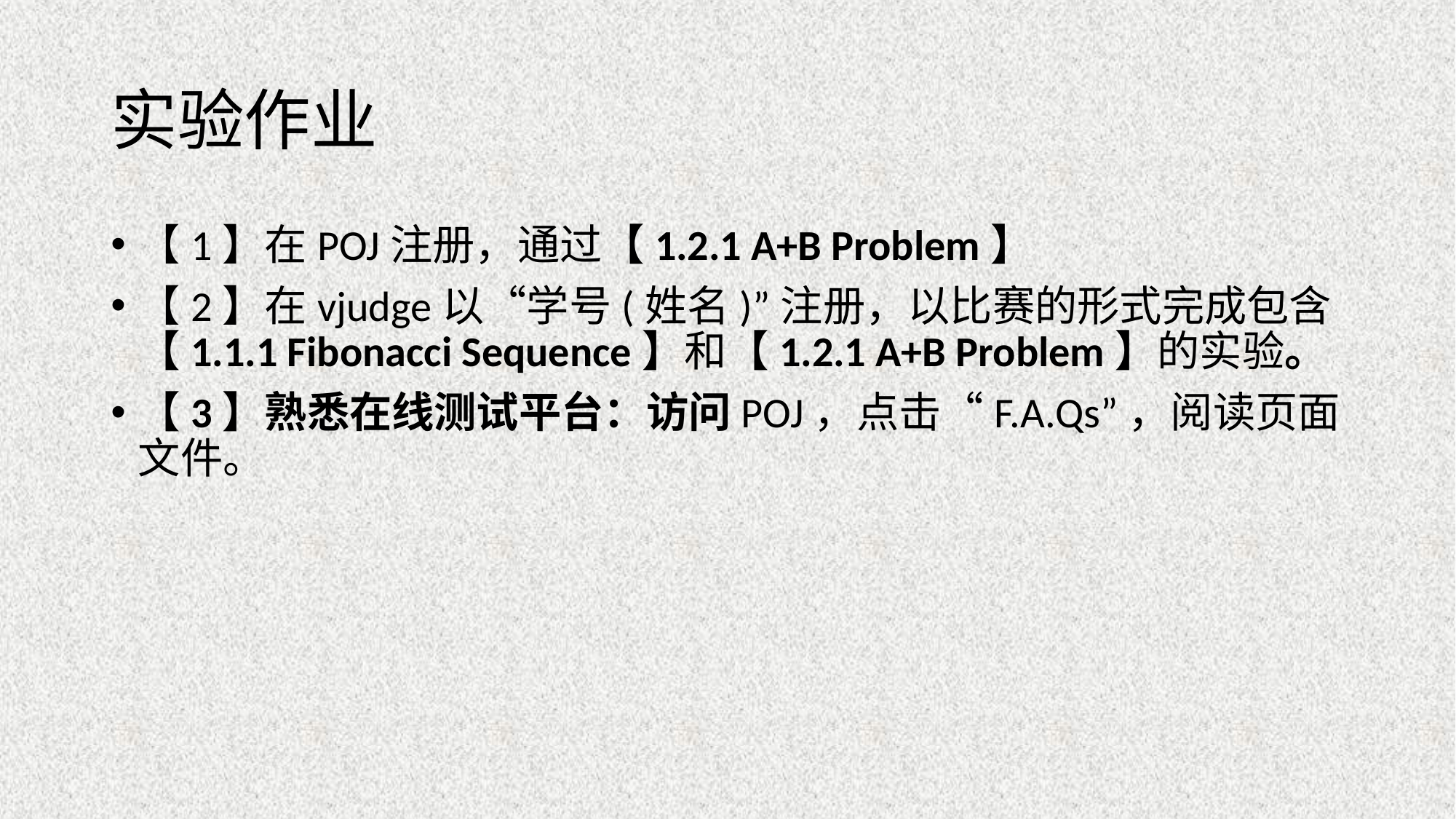

# 实验作业
【1】在POJ注册，通过【1.2.1 A+B Problem】
【2】在vjudge以“学号(姓名)”注册，以比赛的形式完成包含【1.1.1 Fibonacci Sequence】和【1.2.1 A+B Problem】的实验。
【3】熟悉在线测试平台：访问POJ，点击“F.A.Qs”，阅读页面文件。